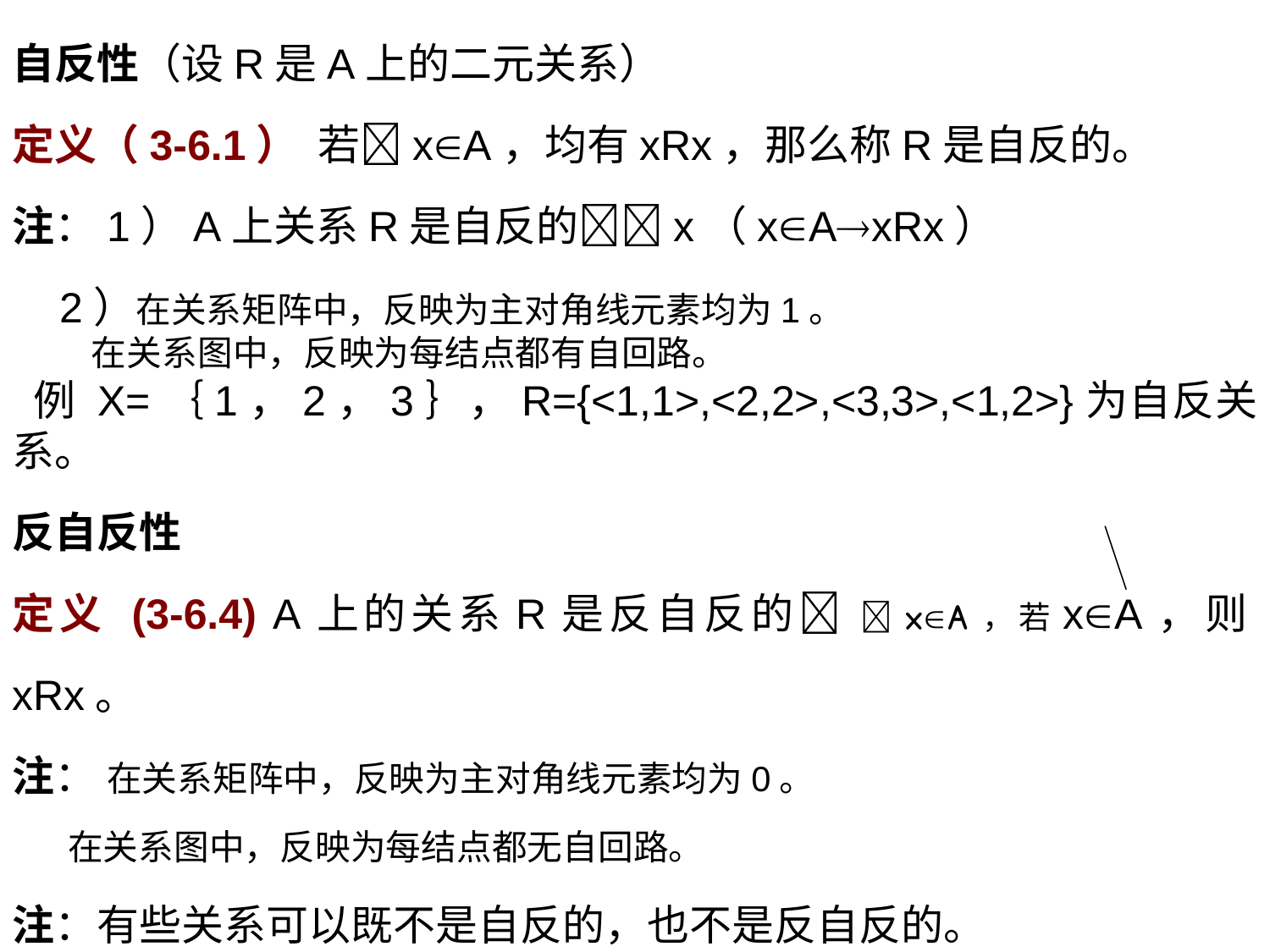

自反性（设R是A上的二元关系）
定义（3-6.1）  若∀x∈A，均有xRx，那么称R是自反的。
注：1）A上关系R是自反的⇔∀x（x∈A→xRx）
    2）在关系矩阵中，反映为主对角线元素均为1。
         在关系图中，反映为每结点都有自回路。
 例 X=｛1，2，3｝，R={<1,1>,<2,2>,<3,3>,<1,2>}为自反关系。
反自反性
定义 (3-6.4) A上的关系R是反自反的⇔ ∀x∈A，若x∈A，则xRx。
注： 在关系矩阵中，反映为主对角线元素均为0。
      在关系图中，反映为每结点都无自回路。
注：有些关系可以既不是自反的，也不是反自反的。
       如例 A={1,2,3}  R={<1,2>,<1,1>,<2,3>}。